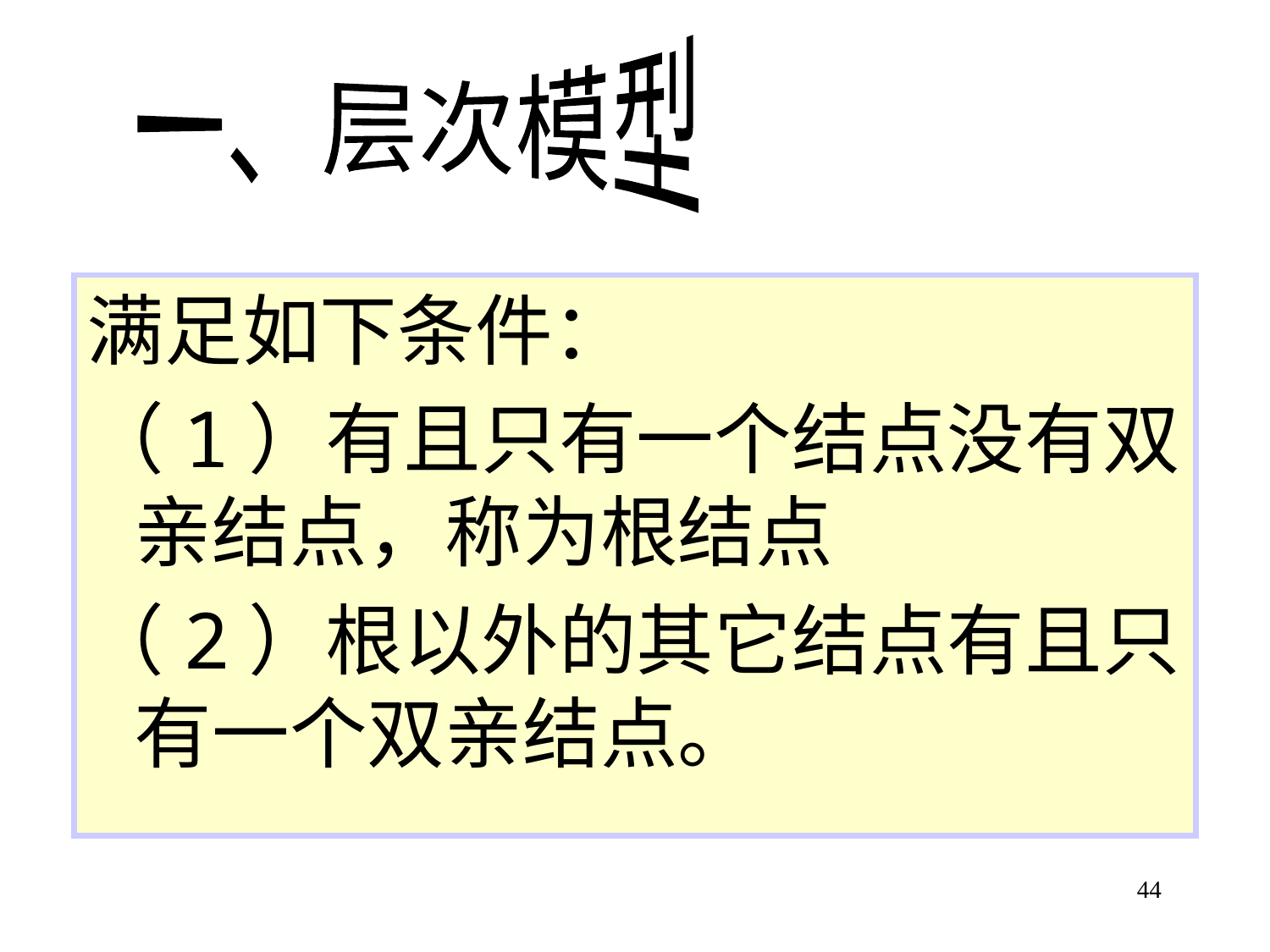

一、层次模型
满足如下条件：
（1）有且只有一个结点没有双亲结点，称为根结点
（2）根以外的其它结点有且只有一个双亲结点。
44